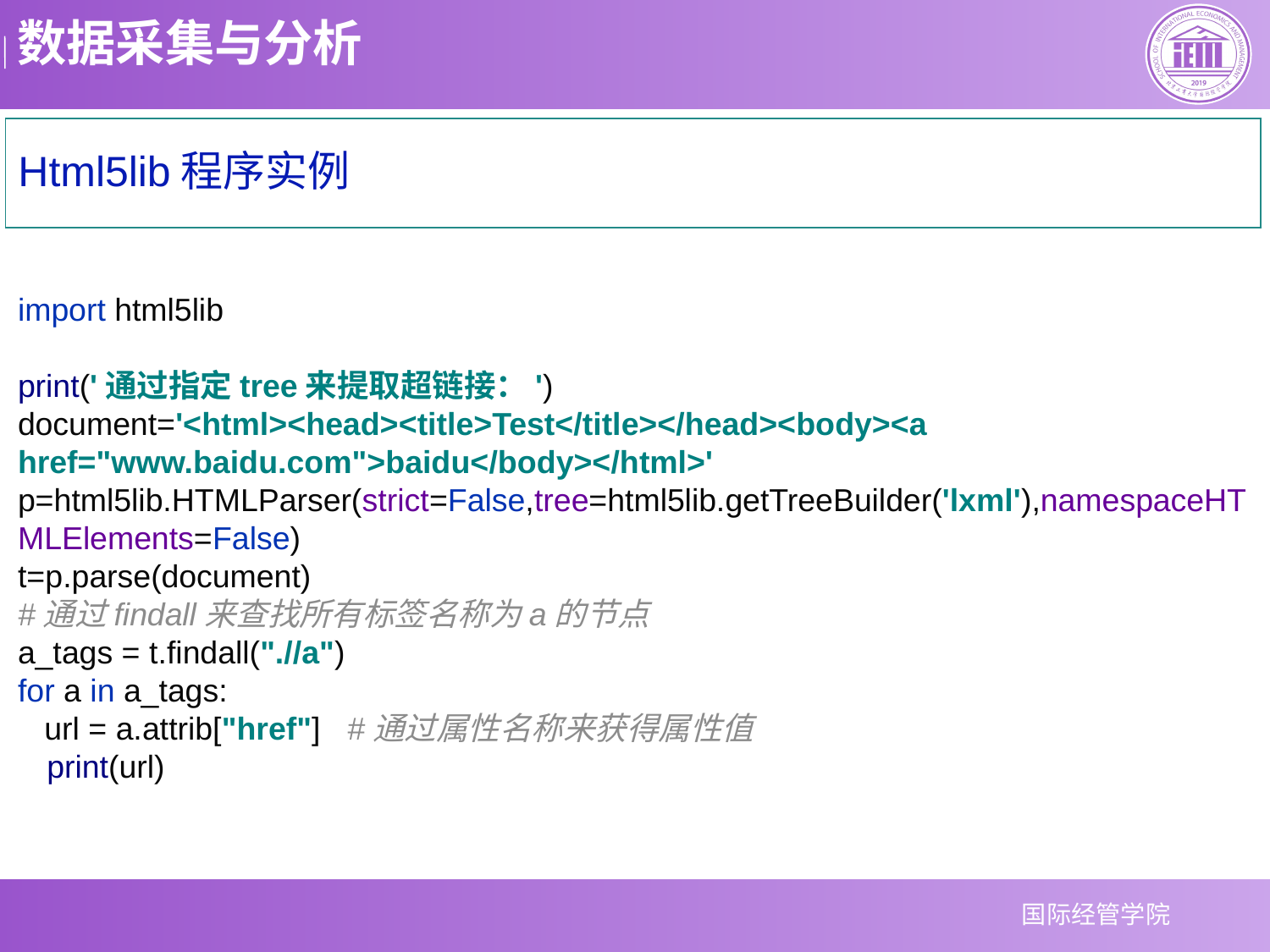

# Html5lib程序实例
import html5lib
print('通过指定tree来提取超链接：')
document='<html><head><title>Test</title></head><body><a href="www.baidu.com">baidu</body></html>'
p=html5lib.HTMLParser(strict=False,tree=html5lib.getTreeBuilder('lxml'),namespaceHTMLElements=False)
t=p.parse(document)
#通过findall来查找所有标签名称为a的节点
a_tags = t.findall(".//a")
for a in a_tags:
   url = a.attrib["href"]   #通过属性名称来获得属性值
   print(url)